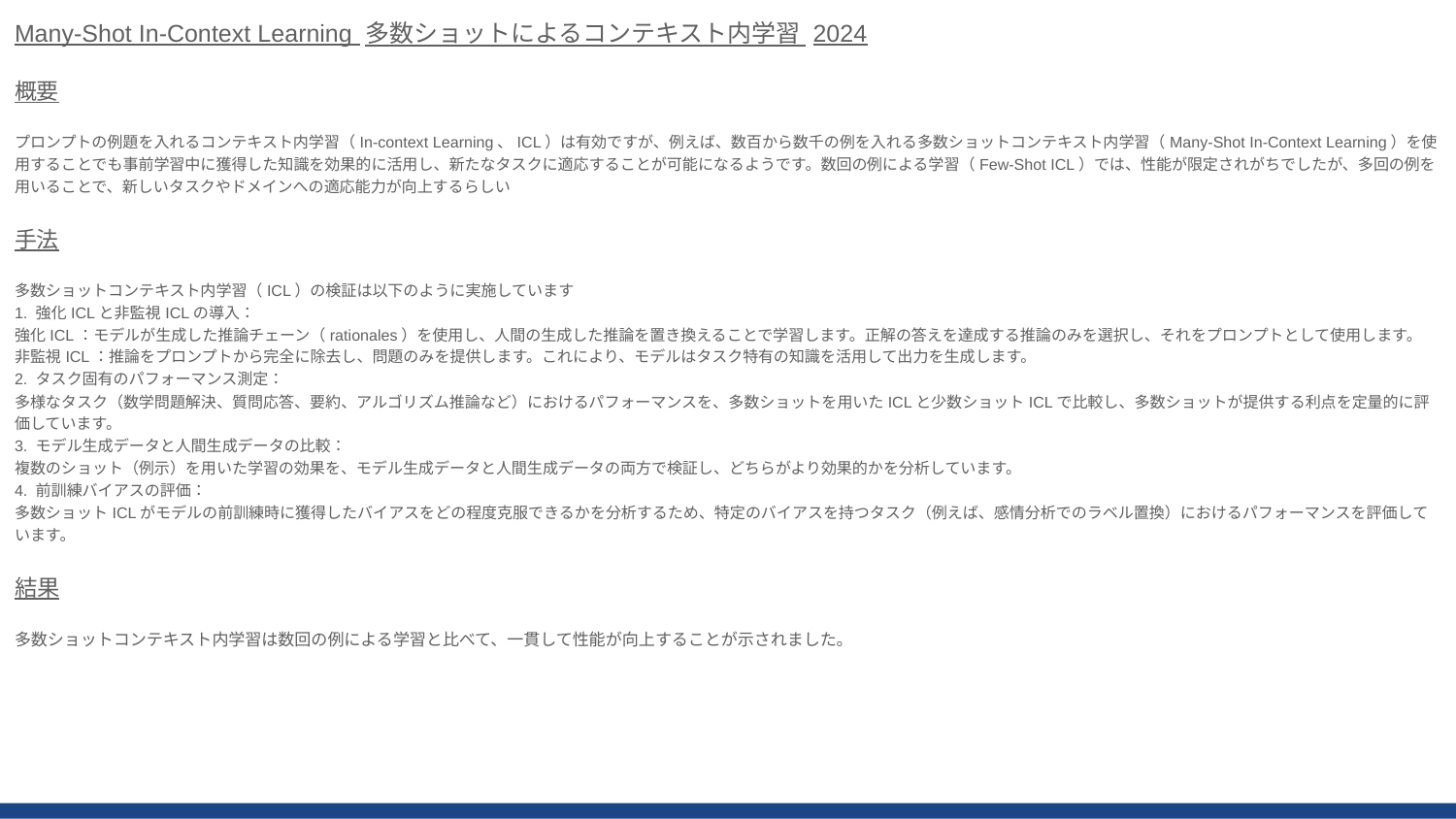

Many-Shot In-Context Learning 多数ショットによるコンテキスト内学習 2024
概要
プロンプトの例題を入れるコンテキスト内学習（In-context Learning、ICL）は有効ですが、例えば、数百から数千の例を入れる多数ショットコンテキスト内学習（Many-Shot In-Context Learning）を使用することでも事前学習中に獲得した知識を効果的に活用し、新たなタスクに適応することが可能になるようです。数回の例による学習（Few-Shot ICL）では、性能が限定されがちでしたが、多回の例を用いることで、新しいタスクやドメインへの適応能力が向上するらしい
手法
多数ショットコンテキスト内学習（ICL）の検証は以下のように実施しています
1. 強化ICLと非監視ICLの導入：
強化ICL：モデルが生成した推論チェーン（rationales）を使用し、人間の生成した推論を置き換えることで学習します。正解の答えを達成する推論のみを選択し、それをプロンプトとして使用します。
非監視ICL：推論をプロンプトから完全に除去し、問題のみを提供します。これにより、モデルはタスク特有の知識を活用して出力を生成します。
2. タスク固有のパフォーマンス測定：
多様なタスク（数学問題解決、質問応答、要約、アルゴリズム推論など）におけるパフォーマンスを、多数ショットを用いたICLと少数ショットICLで比較し、多数ショットが提供する利点を定量的に評価しています。
3. モデル生成データと人間生成データの比較：
複数のショット（例示）を用いた学習の効果を、モデル生成データと人間生成データの両方で検証し、どちらがより効果的かを分析しています。
4. 前訓練バイアスの評価：
多数ショットICLがモデルの前訓練時に獲得したバイアスをどの程度克服できるかを分析するため、特定のバイアスを持つタスク（例えば、感情分析でのラベル置換）におけるパフォーマンスを評価しています。
結果
多数ショットコンテキスト内学習は数回の例による学習と比べて、一貫して性能が向上することが示されました。